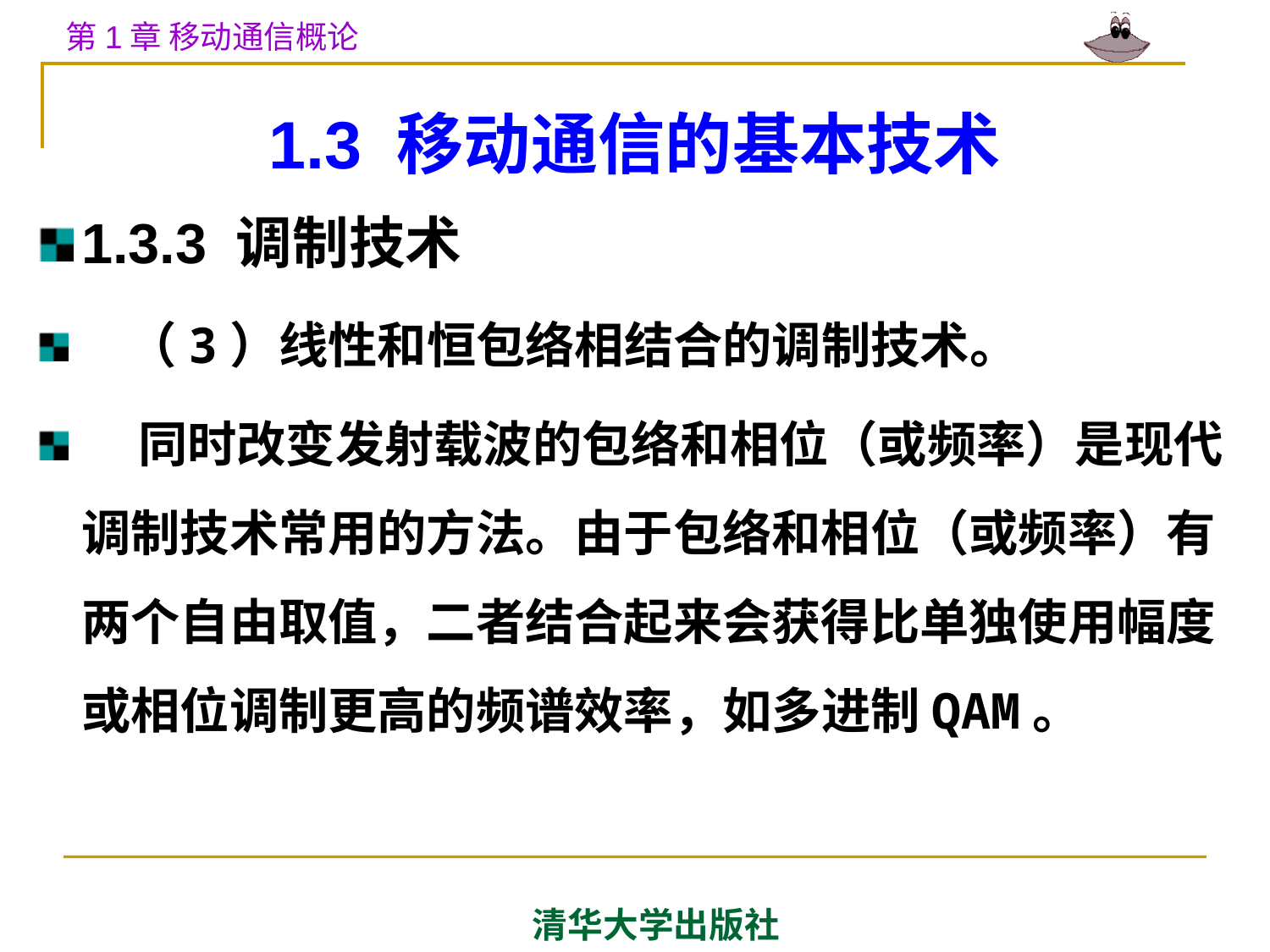

# 1.3 移动通信的基本技术
1.3.3 调制技术
   （3）线性和恒包络相结合的调制技术。
    同时改变发射载波的包络和相位（或频率）是现代调制技术常用的方法。由于包络和相位（或频率）有两个自由取值，二者结合起来会获得比单独使用幅度或相位调制更高的频谱效率，如多进制QAM。